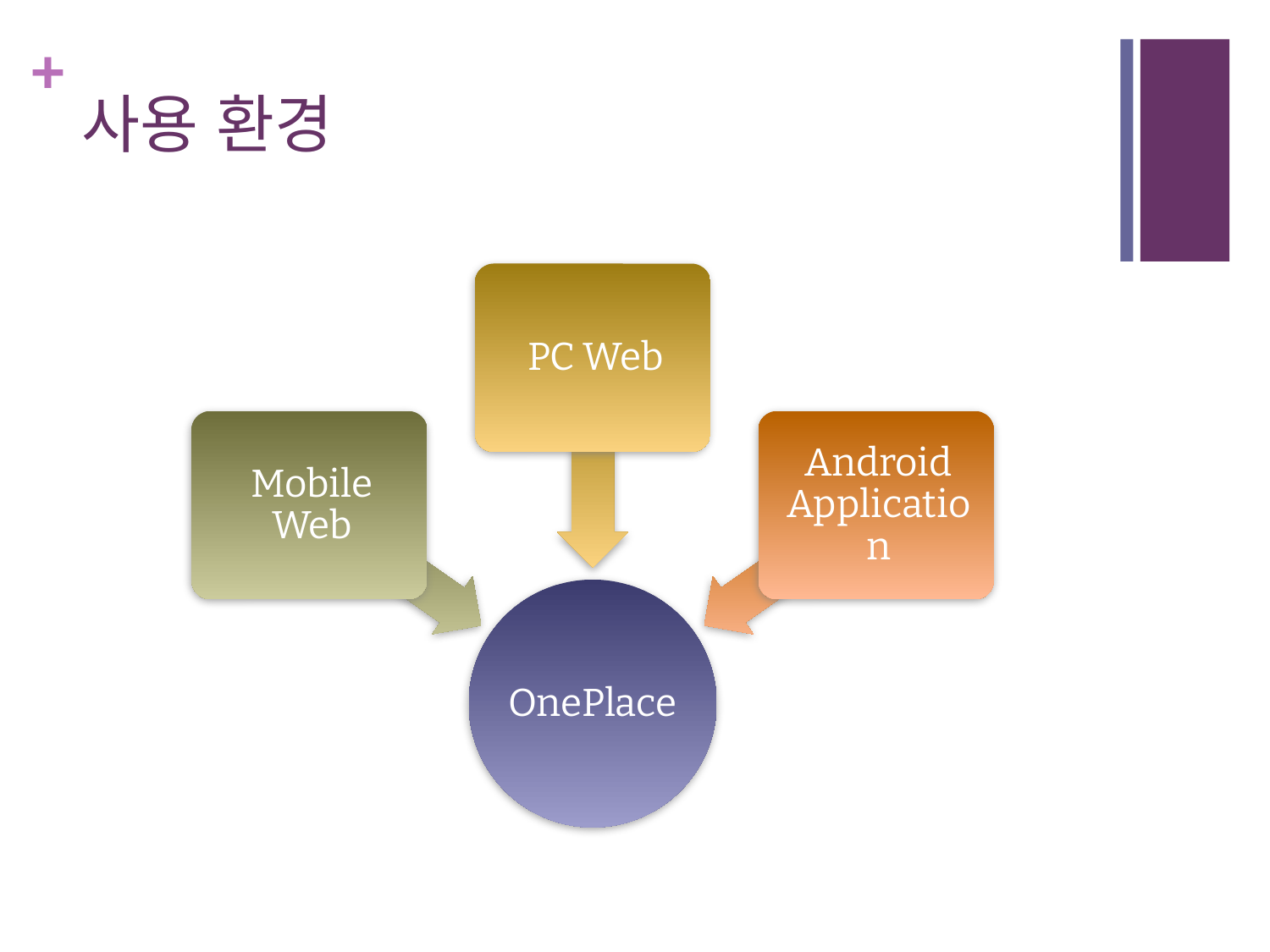

# 사용 환경
OnePlace
Mobile Web
PC Web
Android Application